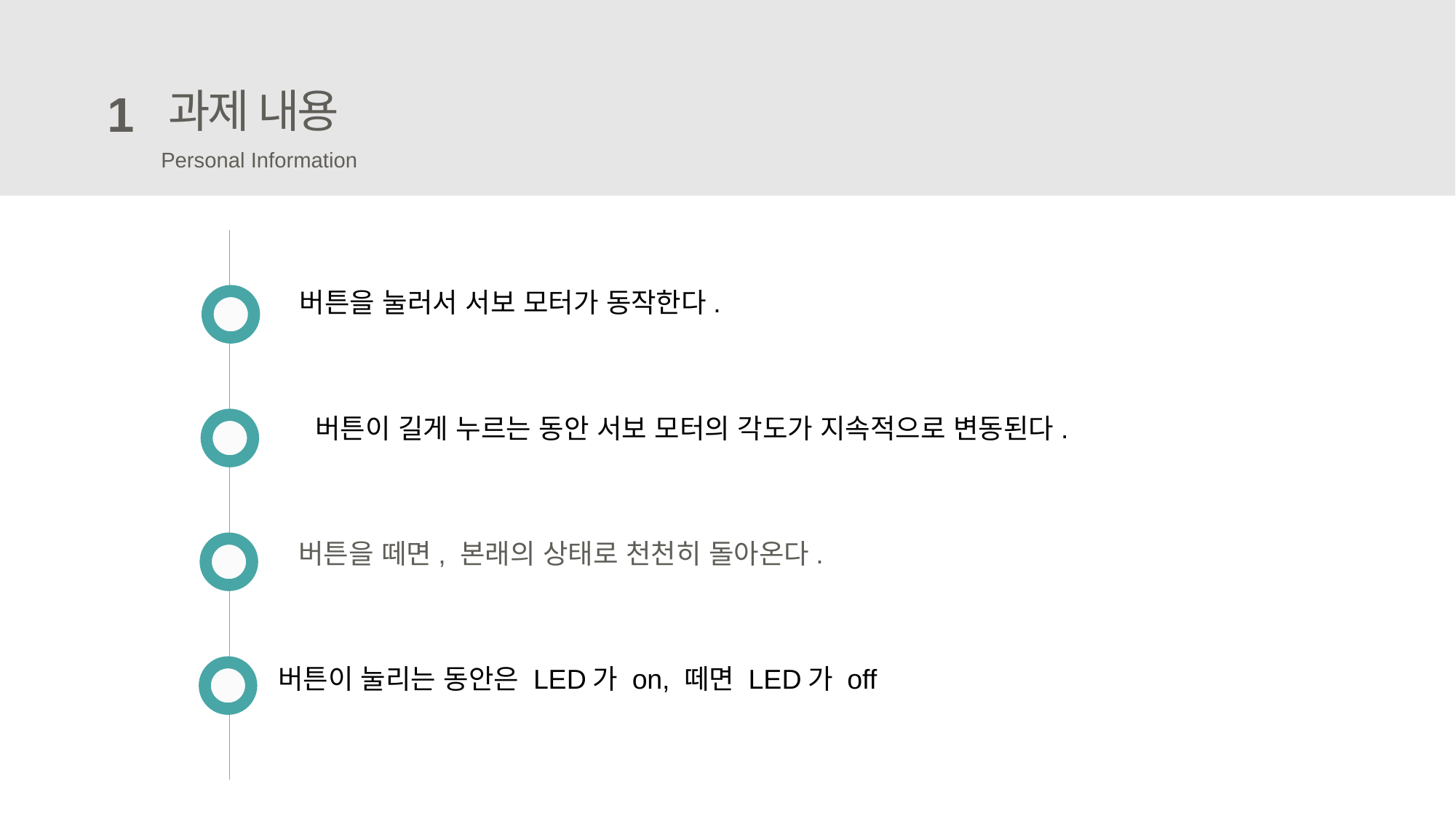

과제 내용
1
Personal Information

버튼을 눌러서 서보 모터가 동작한다.

버튼이 길게 누르는 동안 서보 모터의 각도가 지속적으로 변동된다.

버튼을 떼면, 본래의 상태로 천천히 돌아온다.

버튼이 눌리는 동안은 LED가 on, 떼면 LED가 off